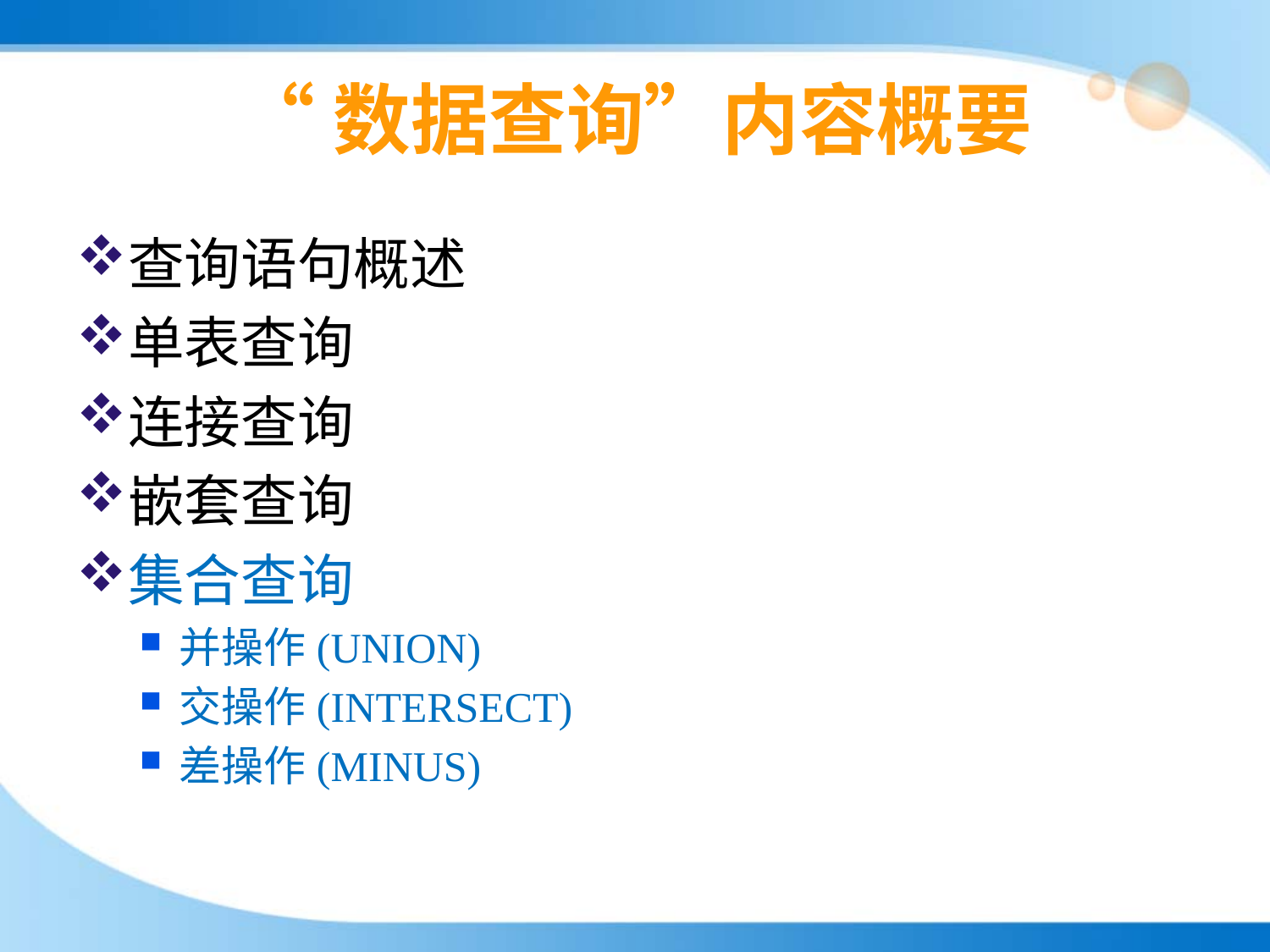

# “数据查询”内容概要
查询语句概述
单表查询
连接查询
嵌套查询
集合查询
并操作(UNION)
交操作(INTERSECT)
差操作(MINUS)